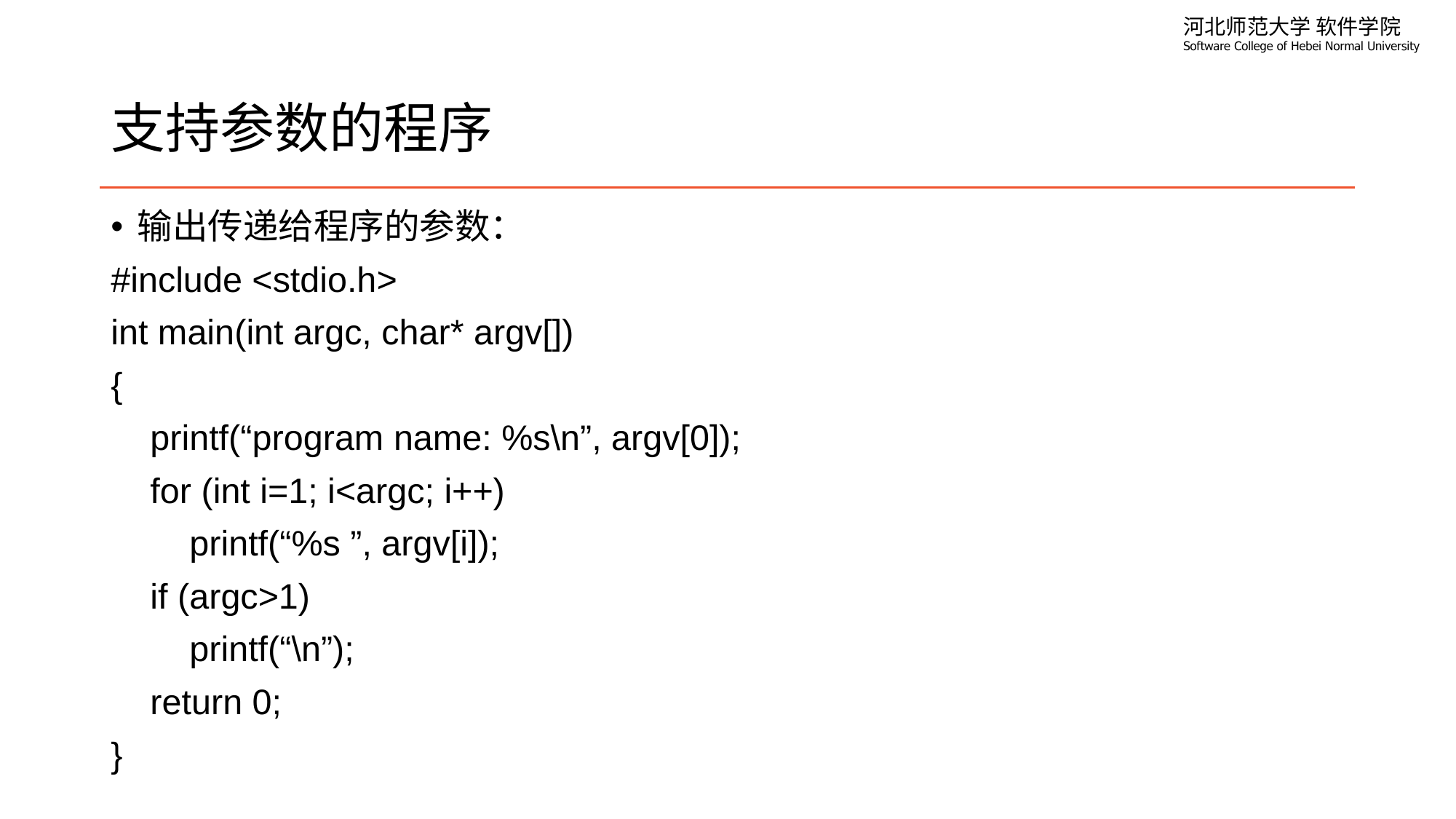

# 支持参数的程序
输出传递给程序的参数：
#include <stdio.h>
int main(int argc, char* argv[])
{
    printf(“program name: %s\n”, argv[0]);
    for (int i=1; i<argc; i++)
        printf(“%s ”, argv[i]);
    if (argc>1)
        printf(“\n”);
    return 0;
}